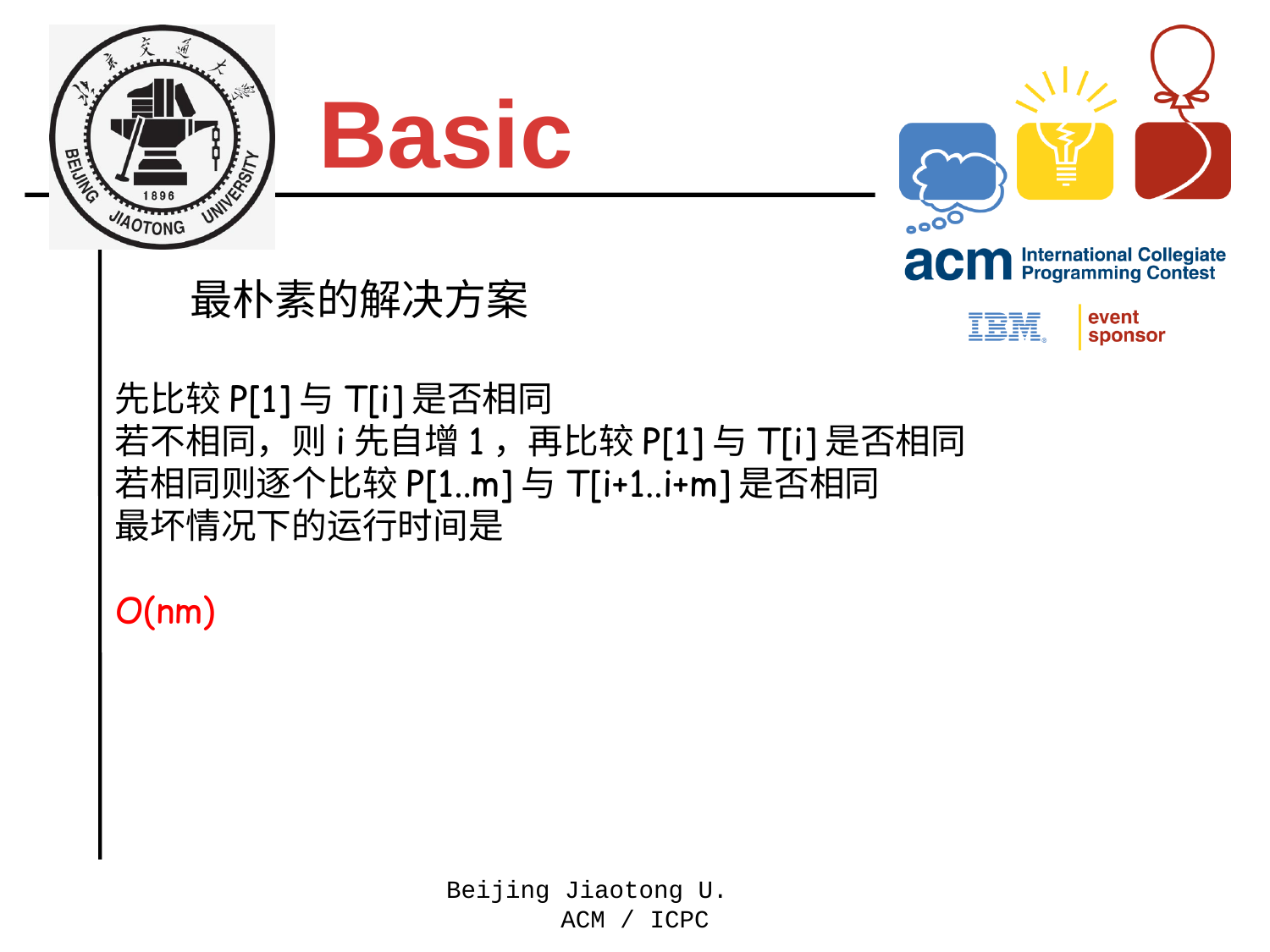

Basic
# 最朴素的解决方案
先比较P[1]与T[i]是否相同
若不相同，则i先自增1，再比较P[1]与T[i]是否相同
若相同则逐个比较P[1..m]与T[i+1..i+m]是否相同
最坏情况下的运行时间是

O(nm)